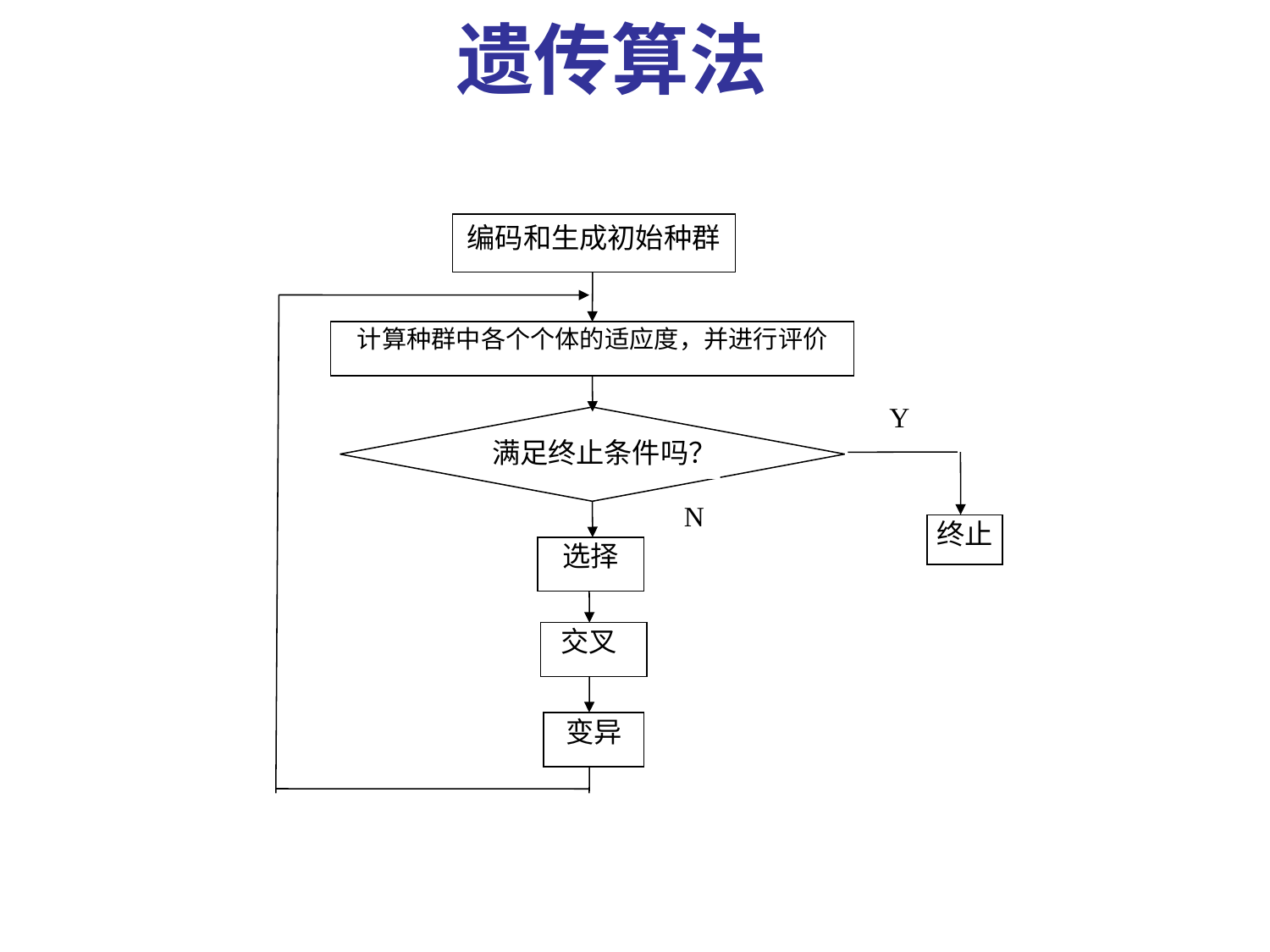

遗传算法

编码和生成初始种群

计算种群中各个个体的适应度，并进行评价

Y

满足终止条件吗？

N

终止
选择
选择

交叉

变异